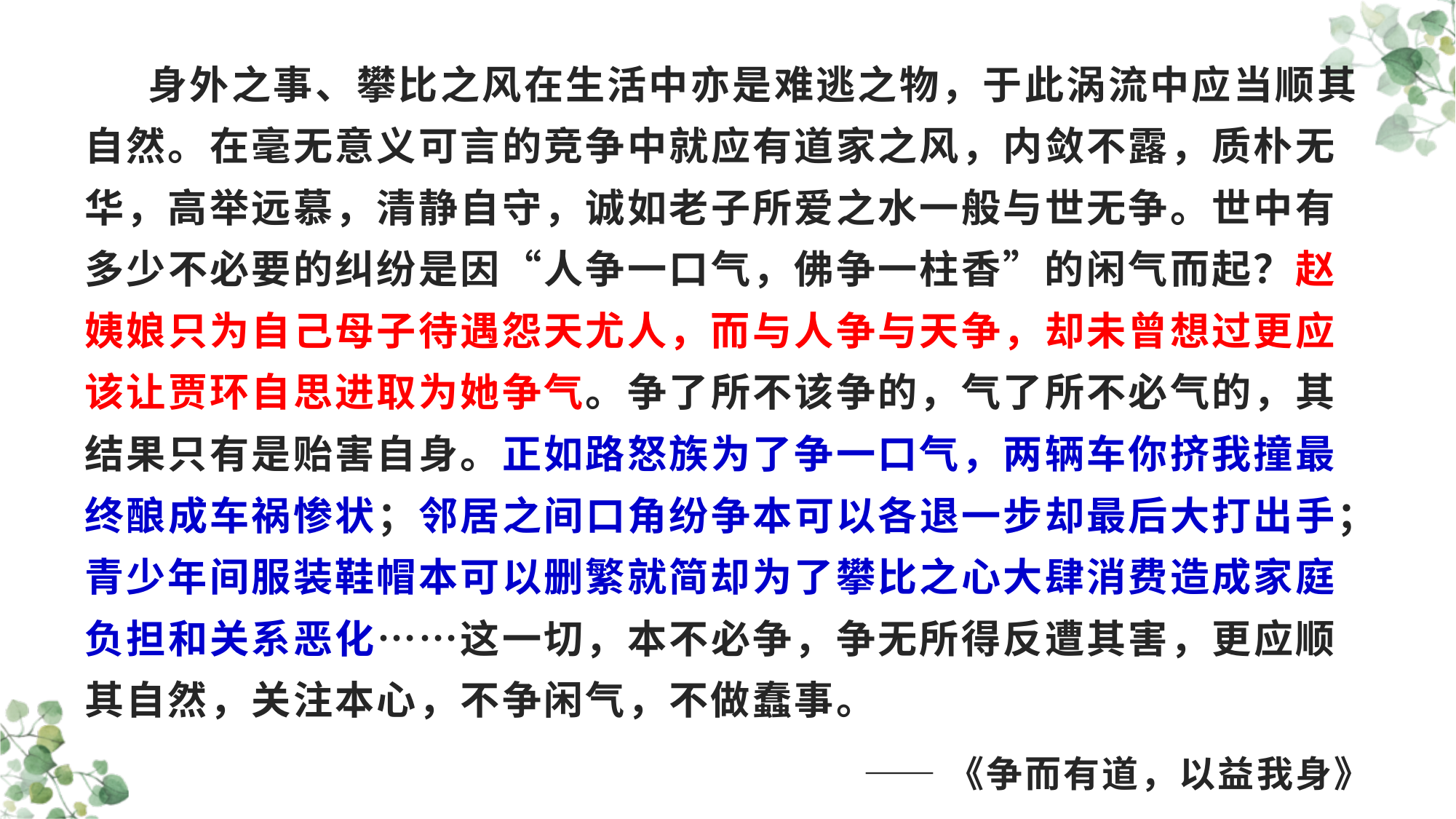

身外之事、攀比之风在生活中亦是难逃之物，于此涡流中应当顺其自然。在毫无意义可言的竞争中就应有道家之风，内敛不露，质朴无华，高举远慕，清静自守，诚如老子所爱之水一般与世无争。世中有多少不必要的纠纷是因“人争一口气，佛争一柱香”的闲气而起？赵姨娘只为自己母子待遇怨天尤人，而与人争与天争，却未曾想过更应该让贾环自思进取为她争气。争了所不该争的，气了所不必气的，其结果只有是贻害自身。正如路怒族为了争一口气，两辆车你挤我撞最终酿成车祸惨状；邻居之间口角纷争本可以各退一步却最后大打出手；青少年间服装鞋帽本可以删繁就简却为了攀比之心大肆消费造成家庭负担和关系恶化……这一切，本不必争，争无所得反遭其害，更应顺其自然，关注本心，不争闲气，不做蠢事。
——《争而有道，以益我身》